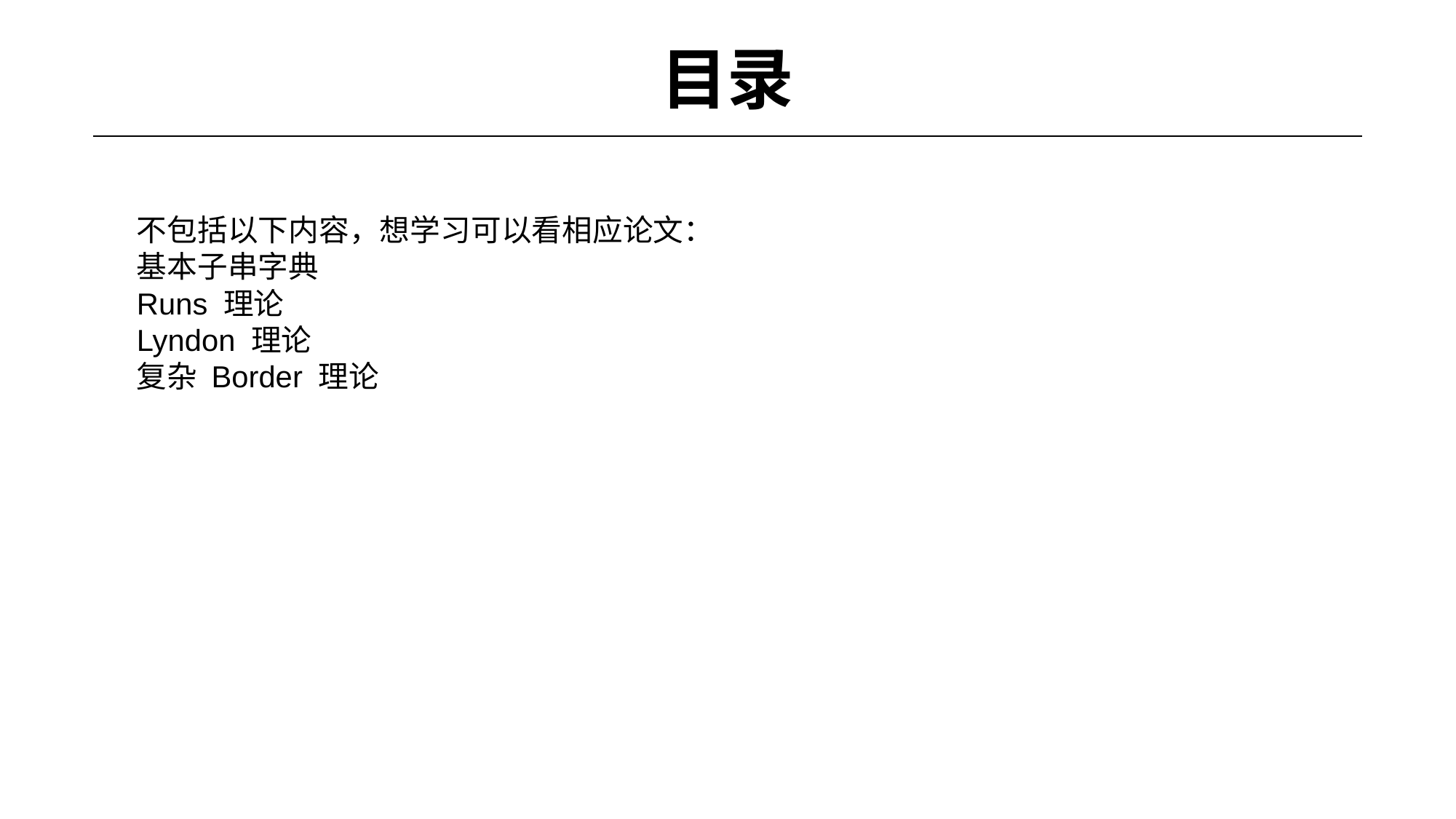

# 目录
不包括以下内容，想学习可以看相应论文：
基本子串字典
Runs 理论
Lyndon 理论
复杂 Border 理论